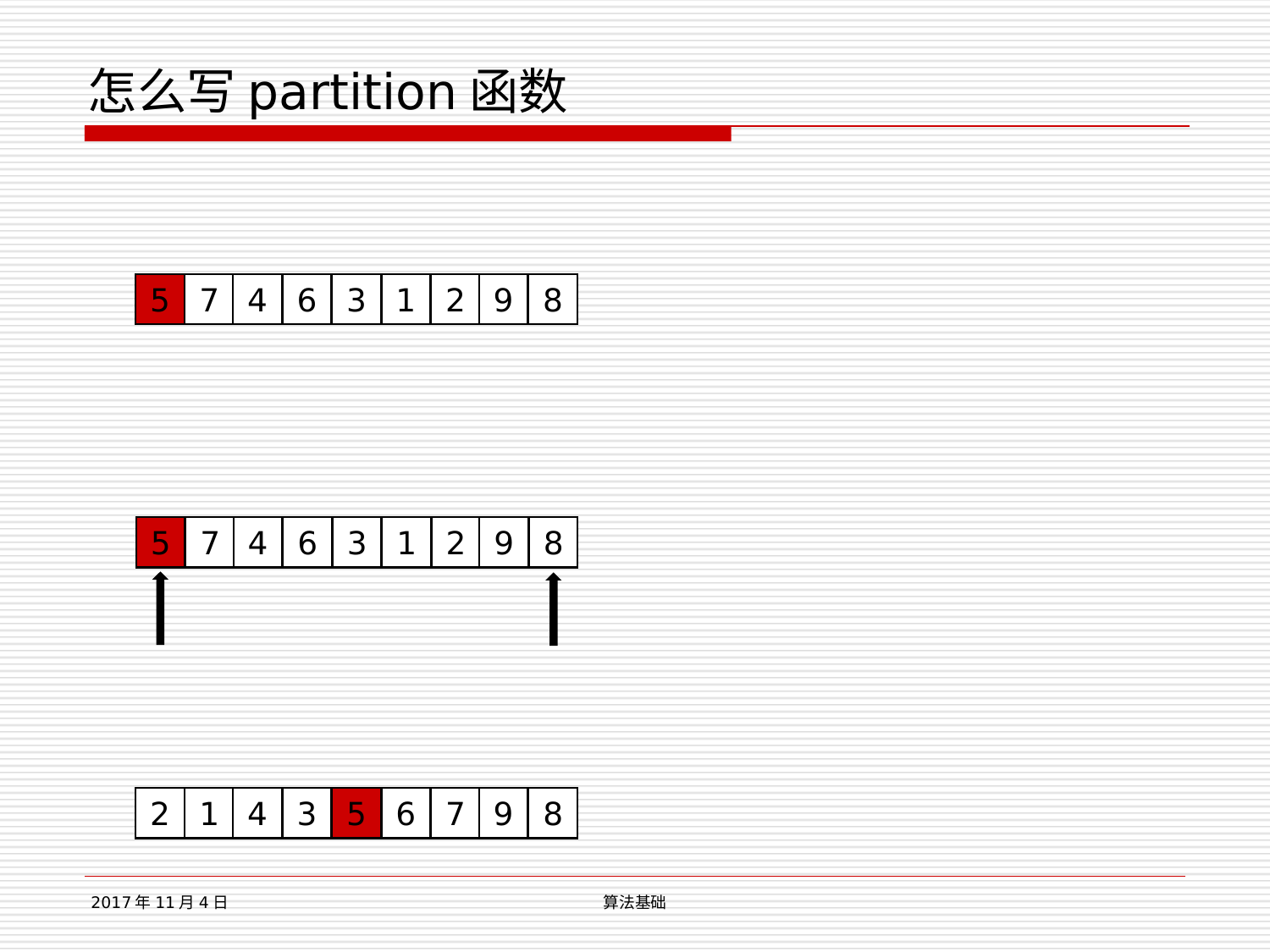

# 怎么写partition函数

5

7

4

6

3

1

2

9

8

5

7

4

6

3

1

2

9

8

2

1

4

3

5

6

7

9

8

2017年11月4日
算法基础
30